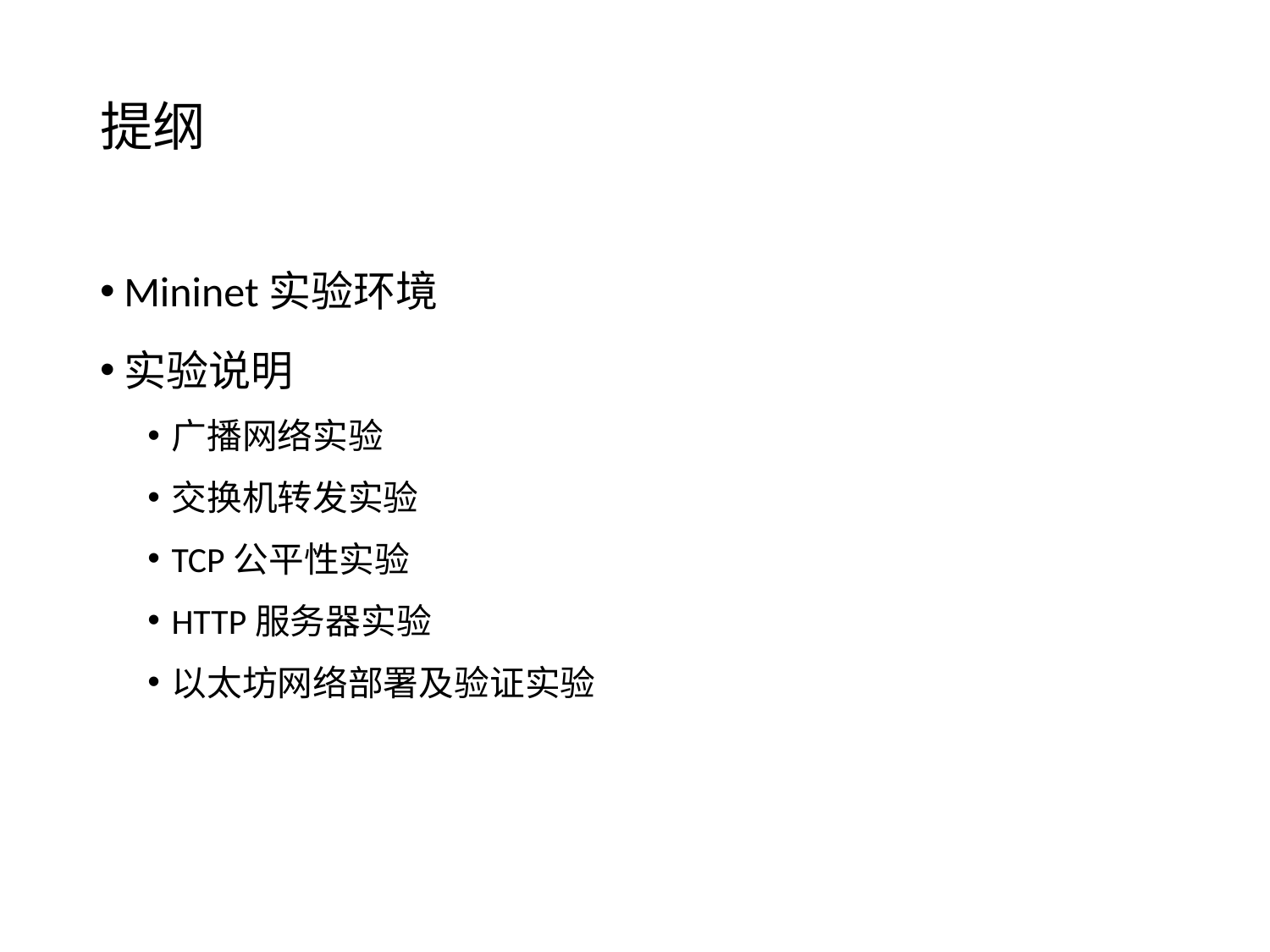

# 提纲
Mininet实验环境
实验说明
广播网络实验
交换机转发实验
TCP公平性实验
HTTP服务器实验
以太坊网络部署及验证实验

1